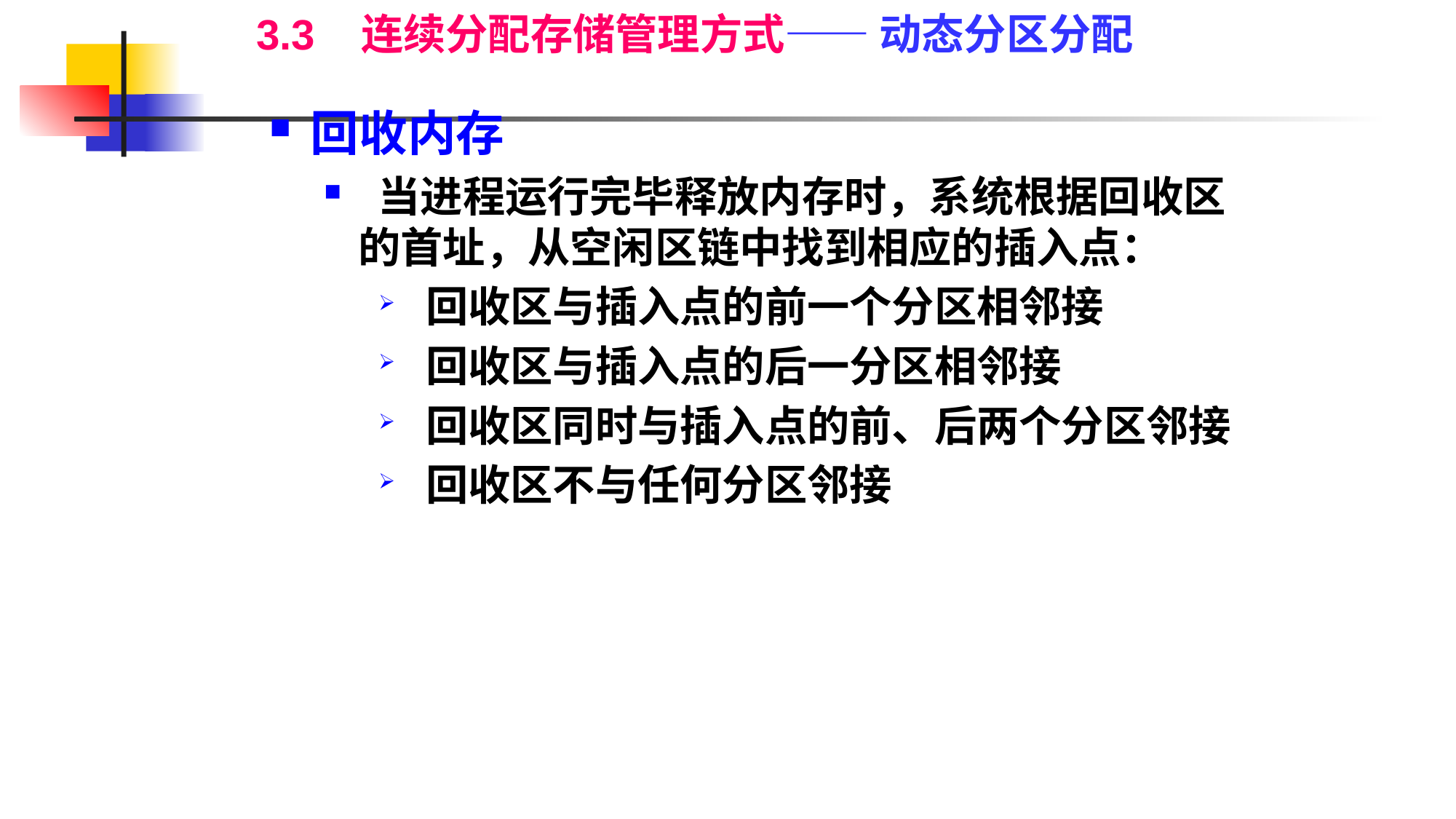

3.3   连续分配存储管理方式—— 动态分区分配
回收内存
 当进程运行完毕释放内存时，系统根据回收区的首址，从空闲区链中找到相应的插入点：
 回收区与插入点的前一个分区相邻接
 回收区与插入点的后一分区相邻接
 回收区同时与插入点的前、后两个分区邻接
 回收区不与任何分区邻接